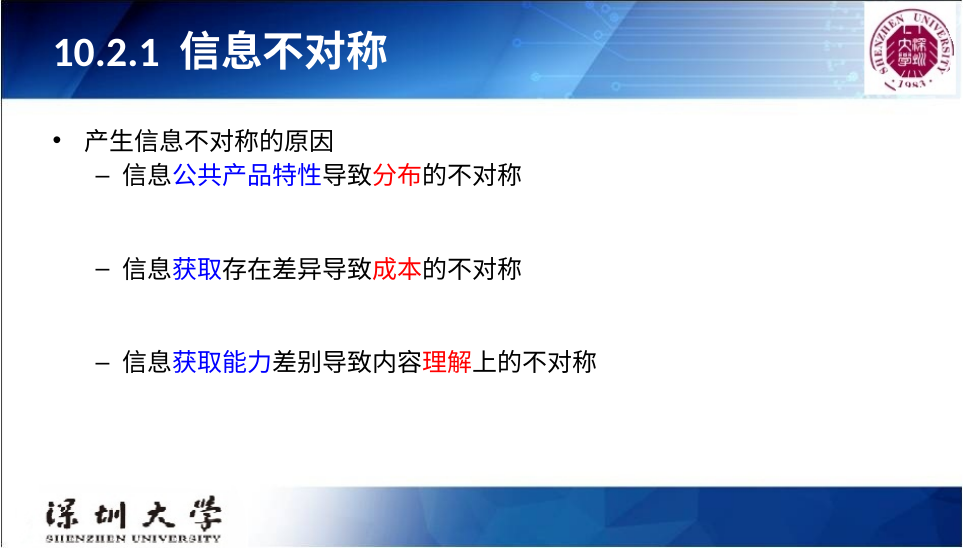

# 10.2.1 信息不对称
产生信息不对称的原因
信息公共产品特性导致分布的不对称

信息获取存在差异导致成本的不对称

信息获取能力差别导致内容理解上的不对称
348